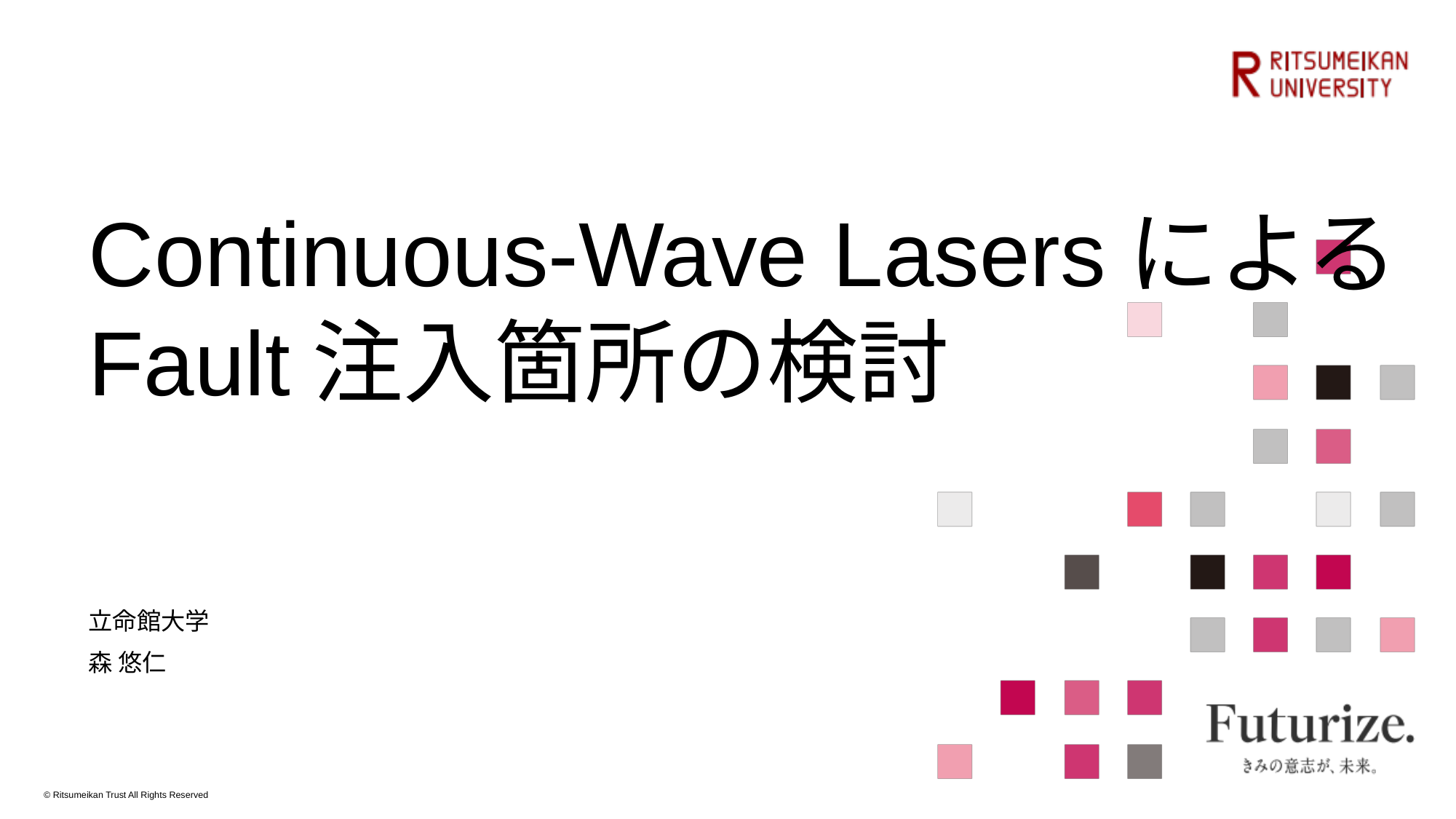

# Continuous-Wave Lasersによる Fault注入箇所の検討
立命館大学
森 悠仁